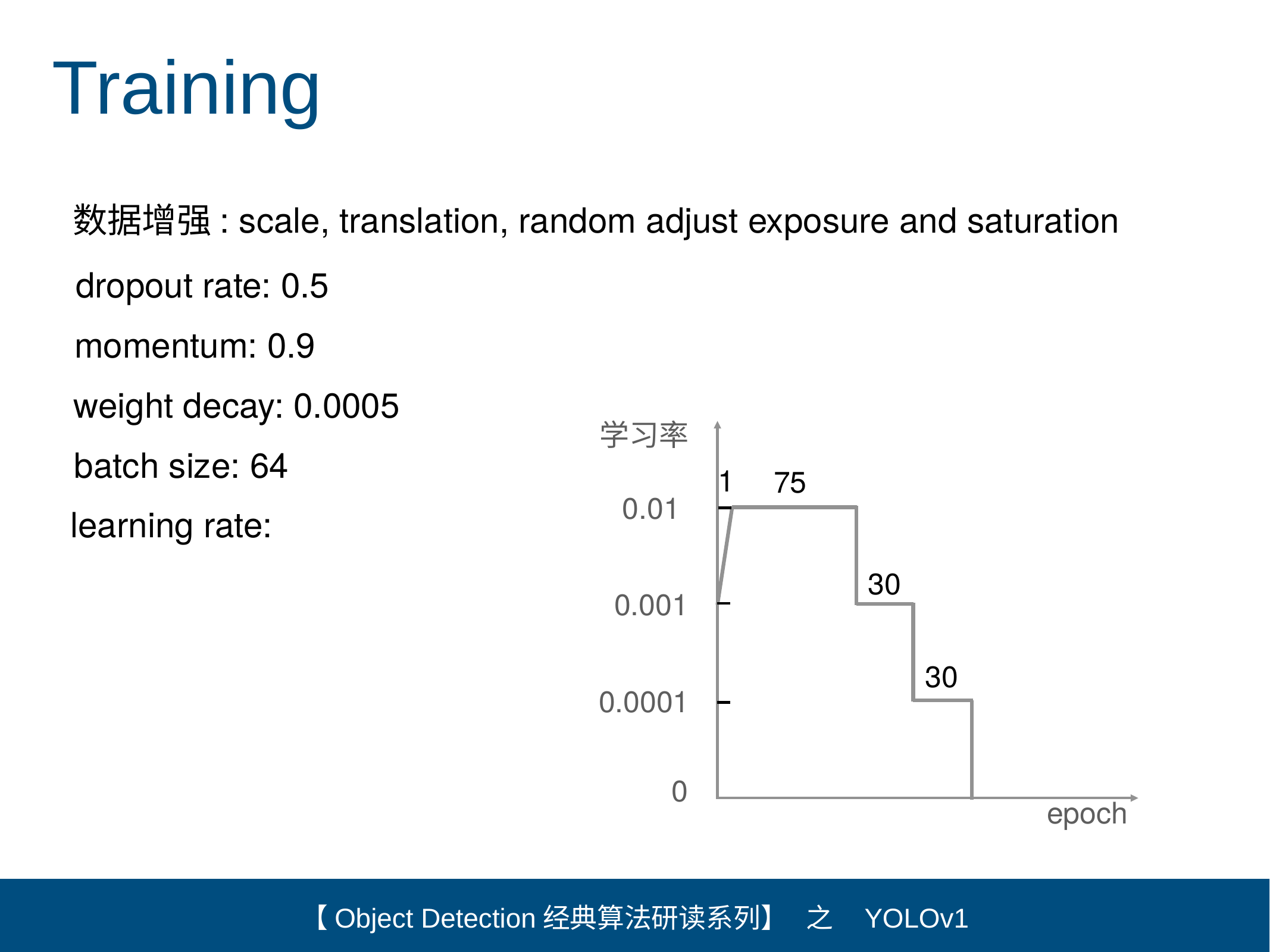

Training
数据增强: scale, translation, random adjust exposure and saturation
dropout rate: 0.5
momentum: 0.9
weight decay: 0.0005
学习率

batch size: 64
1
75
0.01
learning rate:

30
0.001

30
0.0001

0
epoch

【Object Detection经典算法研读系列】   之    YOLOv1